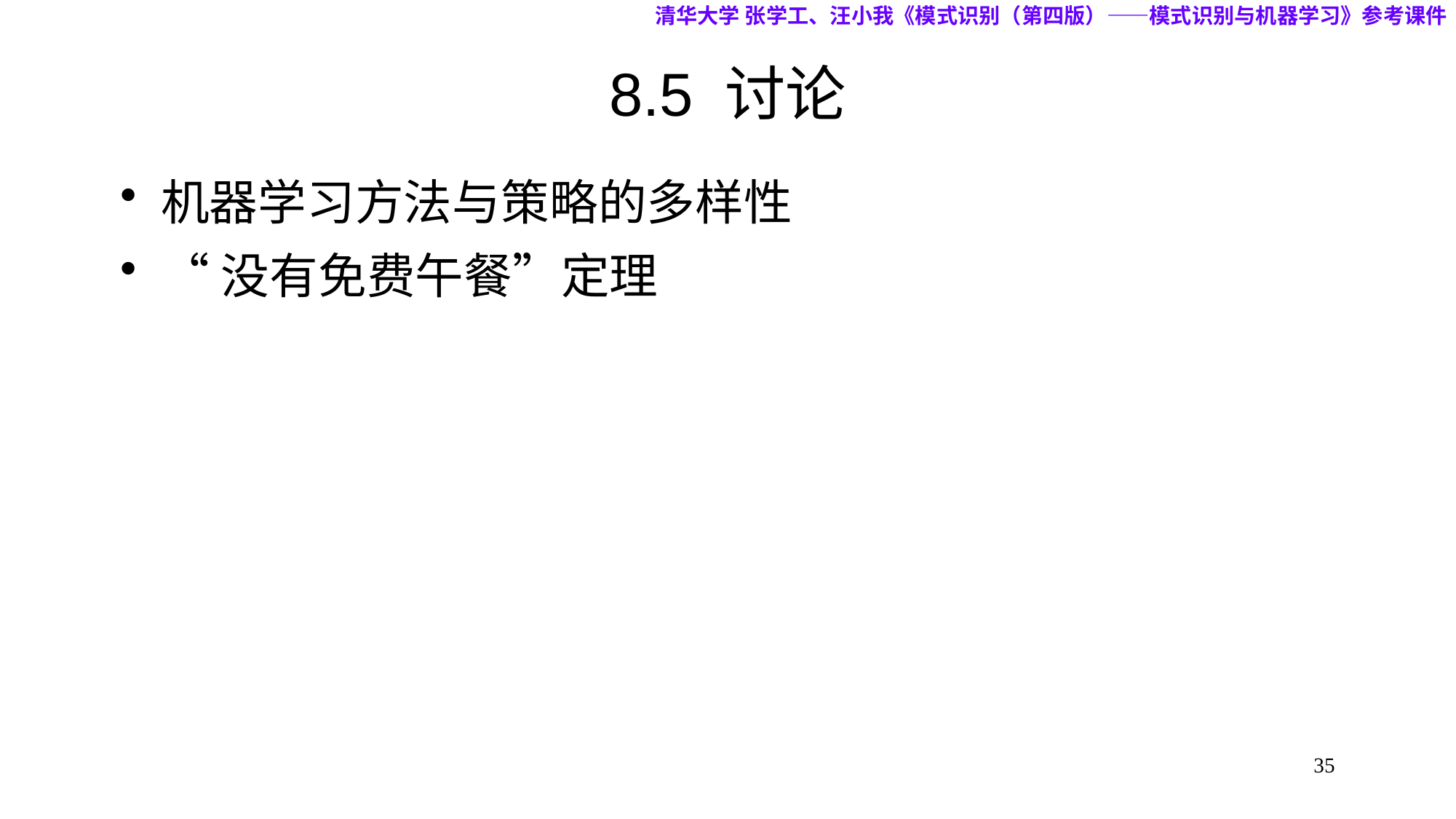

清华大学 张学工、汪小我《模式识别（第四版）——模式识别与机器学习》参考课件
# 8.5 讨论
机器学习方法与策略的多样性
“没有免费午餐”定理
35